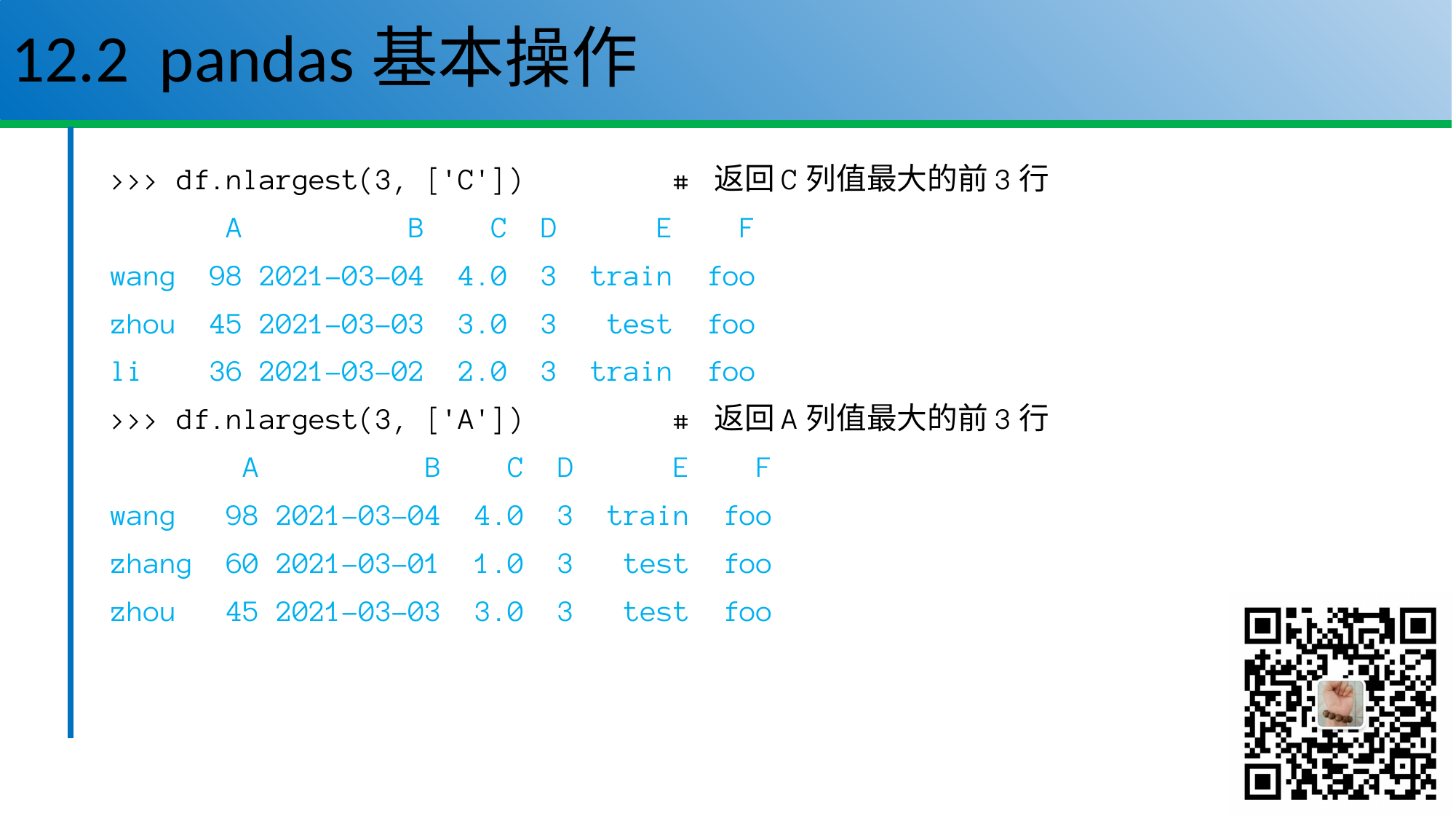

# 12.2  pandas基本操作
>>> df.nlargest(3, ['C'])         # 返回C列值最大的前3行
       A          B    C  D      E    F
wang  98 2021-03-04  4.0  3  train  foo
zhou  45 2021-03-03  3.0  3   test  foo
li    36 2021-03-02  2.0  3  train  foo
>>> df.nlargest(3, ['A'])         # 返回A列值最大的前3行
        A          B    C  D      E    F
wang   98 2021-03-04  4.0  3  train  foo
zhang  60 2021-03-01  1.0  3   test  foo
zhou   45 2021-03-03  3.0  3   test  foo
53